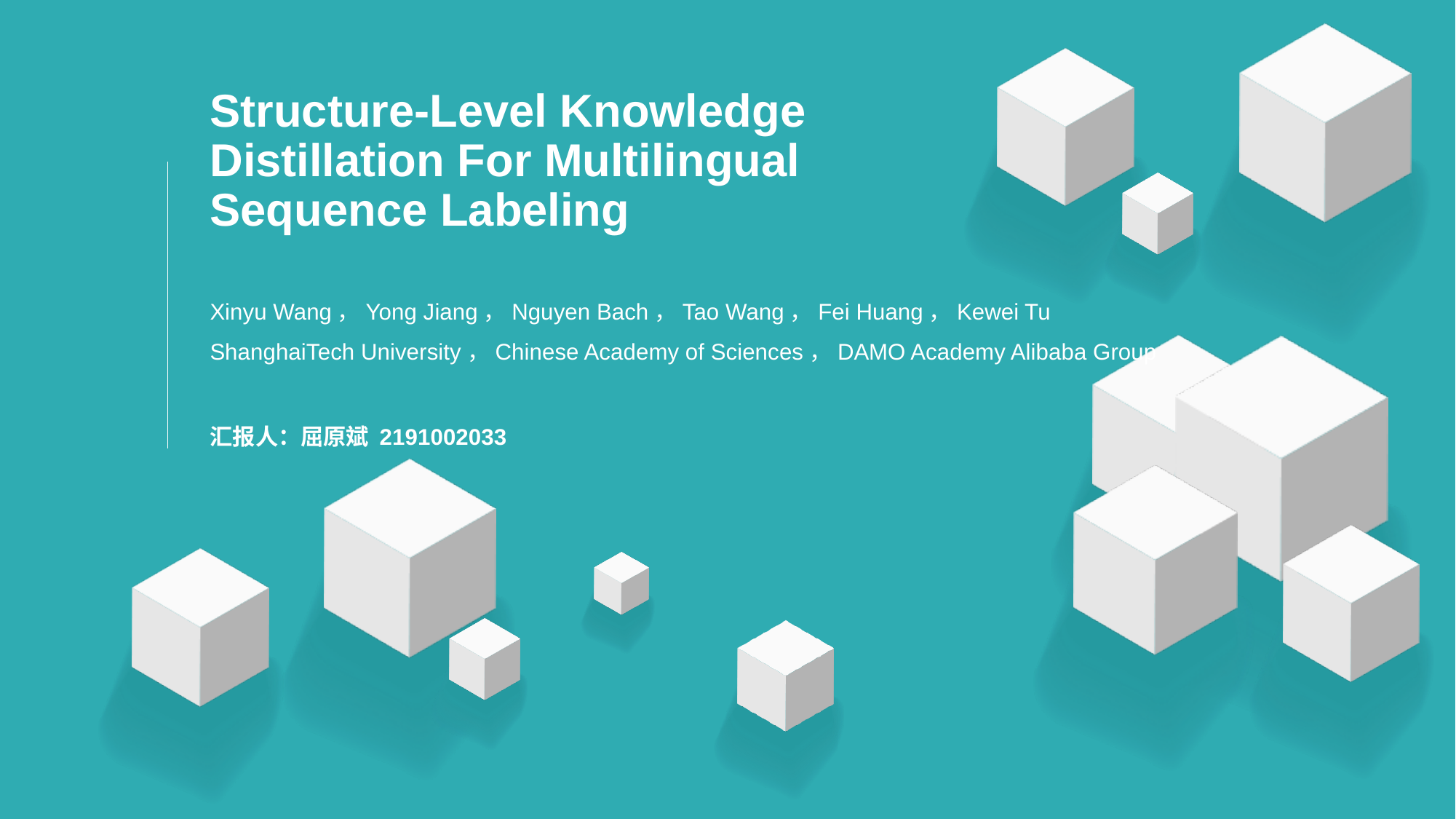

# Structure-Level Knowledge Distillation For Multilingual Sequence Labeling
Xinyu Wang，Yong Jiang，Nguyen Bach，Tao Wang，Fei Huang，Kewei Tu
ShanghaiTech University，Chinese Academy of Sciences，DAMO Academy Alibaba Group
汇报人：屈原斌 2191002033